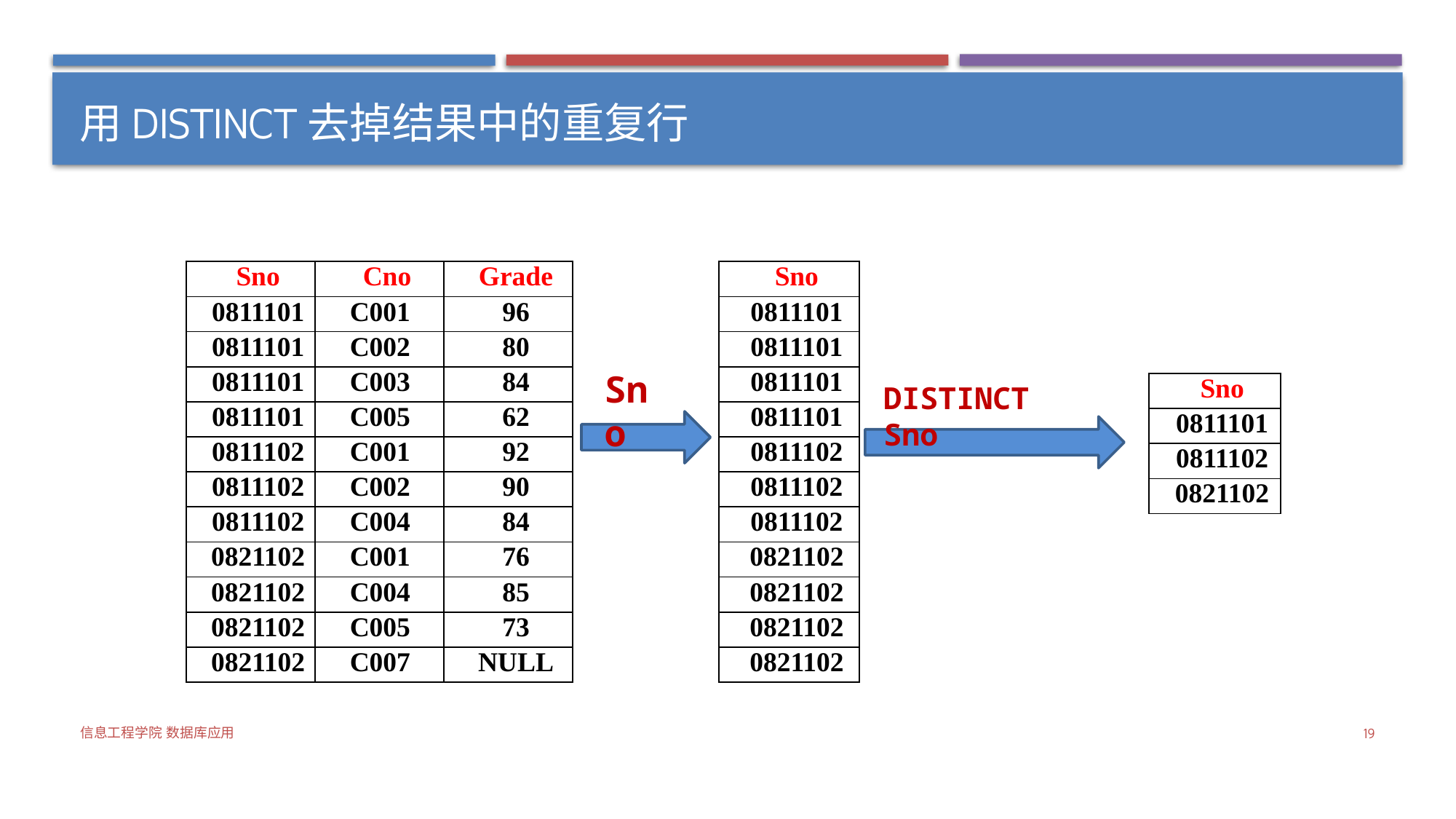

# 用DISTINCT去掉结果中的重复行
| Sno | Cno | Grade |
| --- | --- | --- |
| 0811101 | C001 | 96 |
| 0811101 | C002 | 80 |
| 0811101 | C003 | 84 |
| 0811101 | C005 | 62 |
| 0811102 | C001 | 92 |
| 0811102 | C002 | 90 |
| 0811102 | C004 | 84 |
| 0821102 | C001 | 76 |
| 0821102 | C004 | 85 |
| 0821102 | C005 | 73 |
| 0821102 | C007 | NULL |
| Sno |
| --- |
| 0811101 |
| 0811101 |
| 0811101 |
| 0811101 |
| 0811102 |
| 0811102 |
| 0811102 |
| 0821102 |
| 0821102 |
| 0821102 |
| 0821102 |
Sno
DISTINCT Sno
| Sno |
| --- |
| 0811101 |
| 0811102 |
| 0821102 |

信息工程学院 数据库应用
19